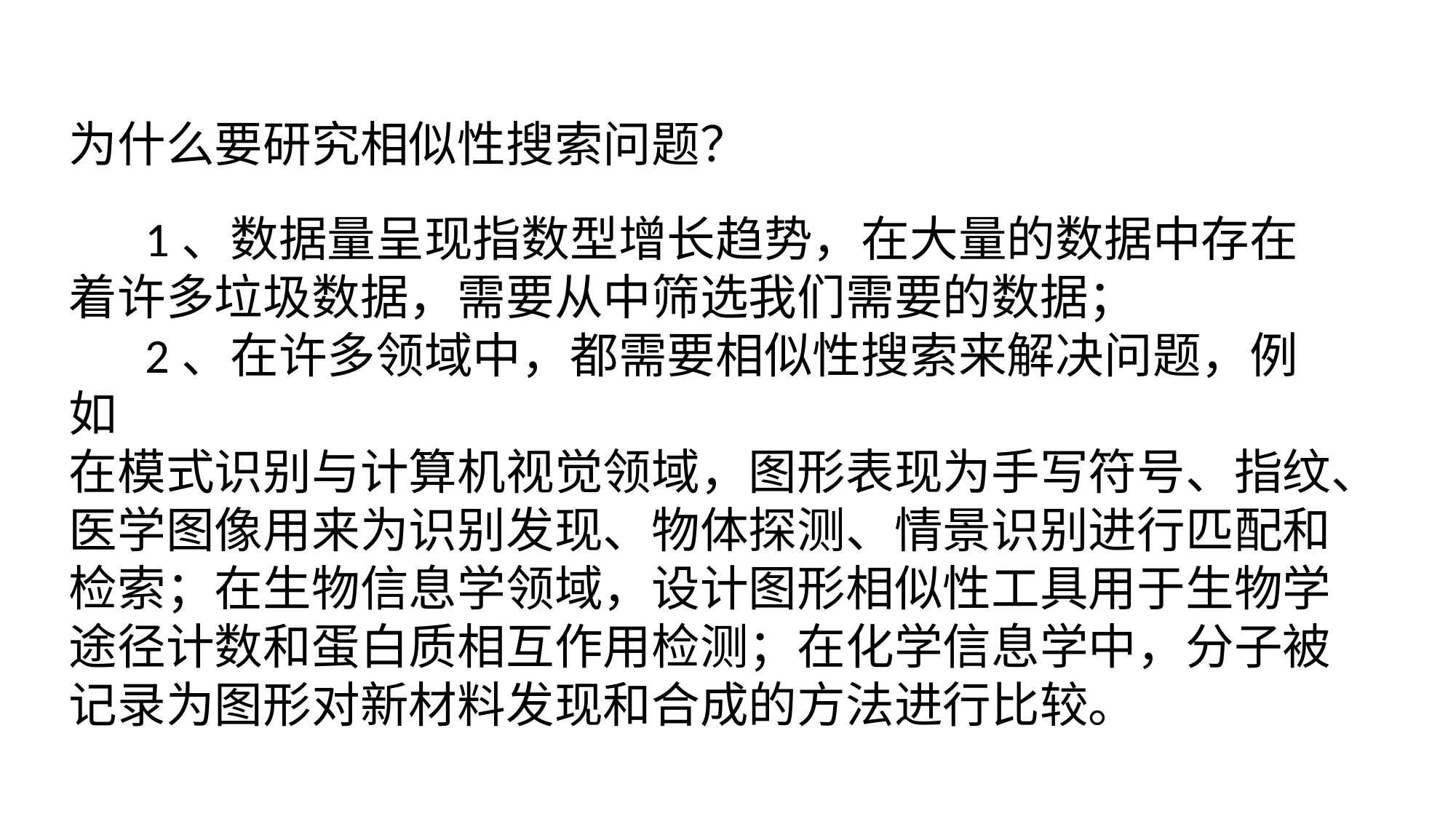

为什么要研究相似性搜索问题？
       1、数据量呈现指数型增长趋势，在大量的数据中存在着许多垃圾数据，需要从中筛选我们需要的数据；
       2、在许多领域中，都需要相似性搜索来解决问题，例如
在模式识别与计算机视觉领域，图形表现为手写符号、指纹、医学图像用来为识别发现、物体探测、情景识别进行匹配和检索；在生物信息学领域，设计图形相似性工具用于生物学途径计数和蛋白质相互作用检测；在化学信息学中，分子被记录为图形对新材料发现和合成的方法进行比较。